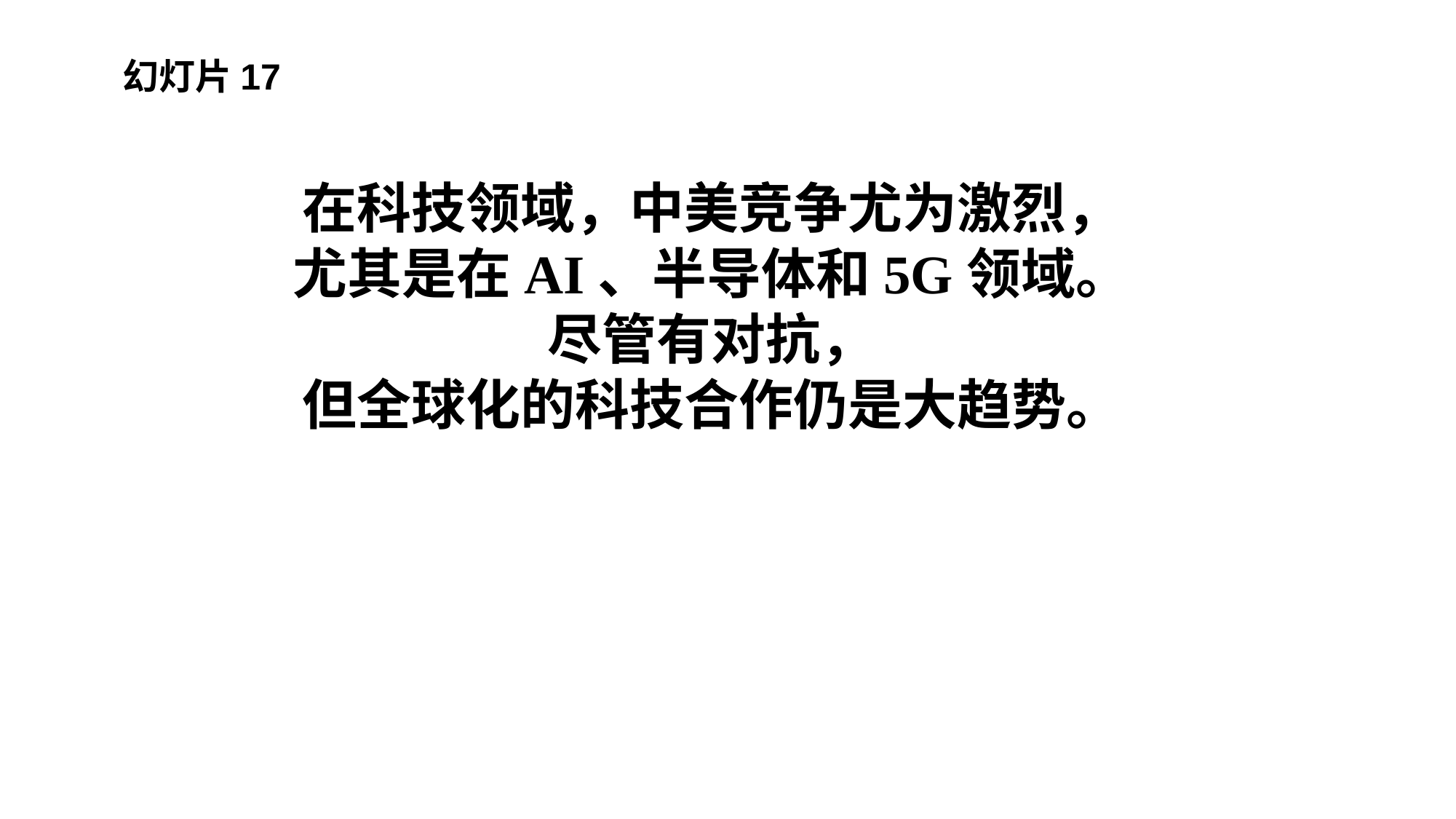

幻灯片17
在科技领域，中美竞争尤为激烈，
尤其是在AI、半导体和5G领域。
尽管有对抗，
但全球化的科技合作仍是大趋势。